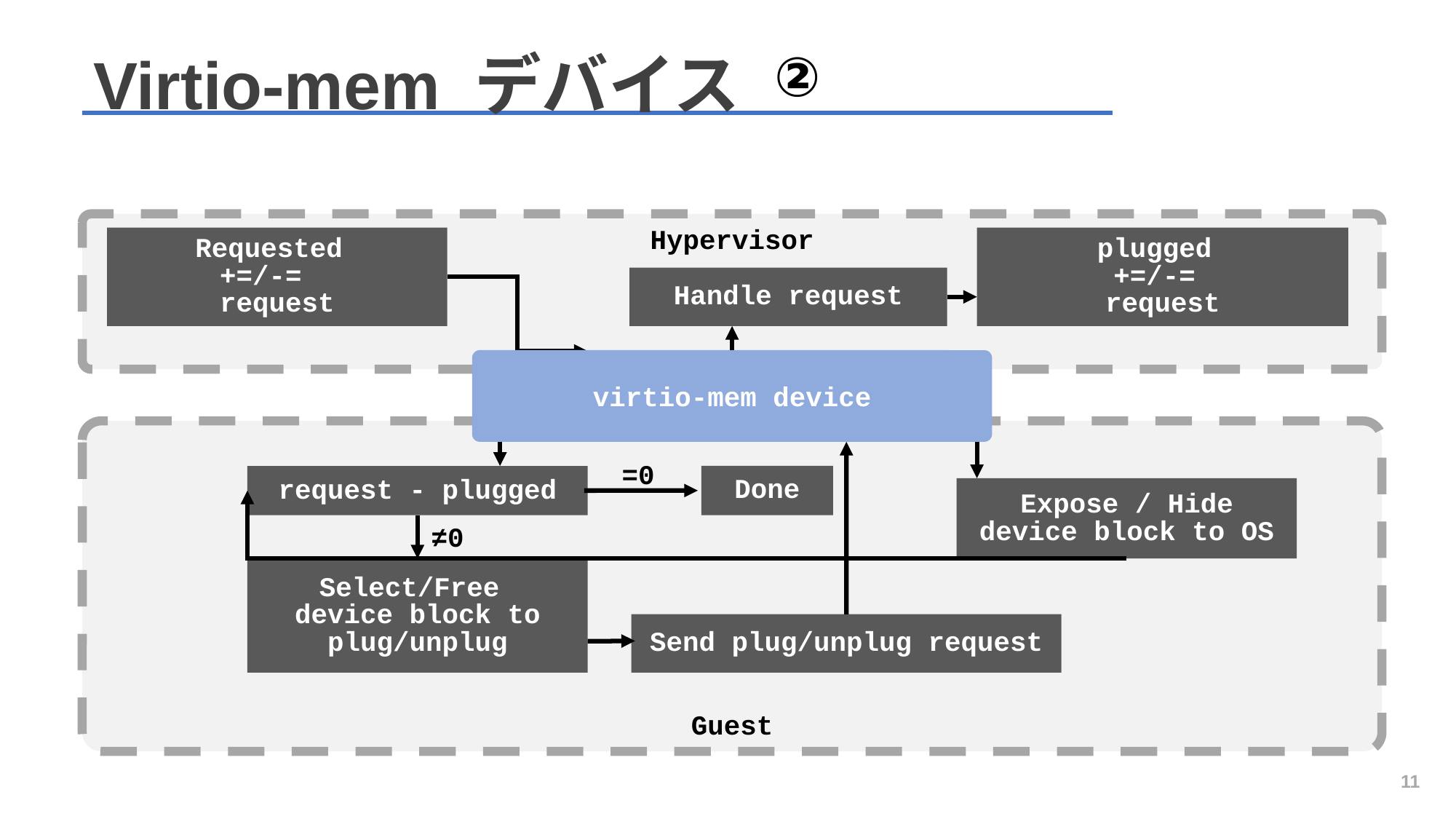

②
# Virtio-mem デバイス
Hypervisor
Requested
+=/-=
request
plugged
+=/-=
request
Handle request
virtio-mem device
Guest
=0
Done
request - plugged
Expose / Hide
device block to OS
≠0
Select/Free
device block to plug/unplug
Send plug/unplug request
11